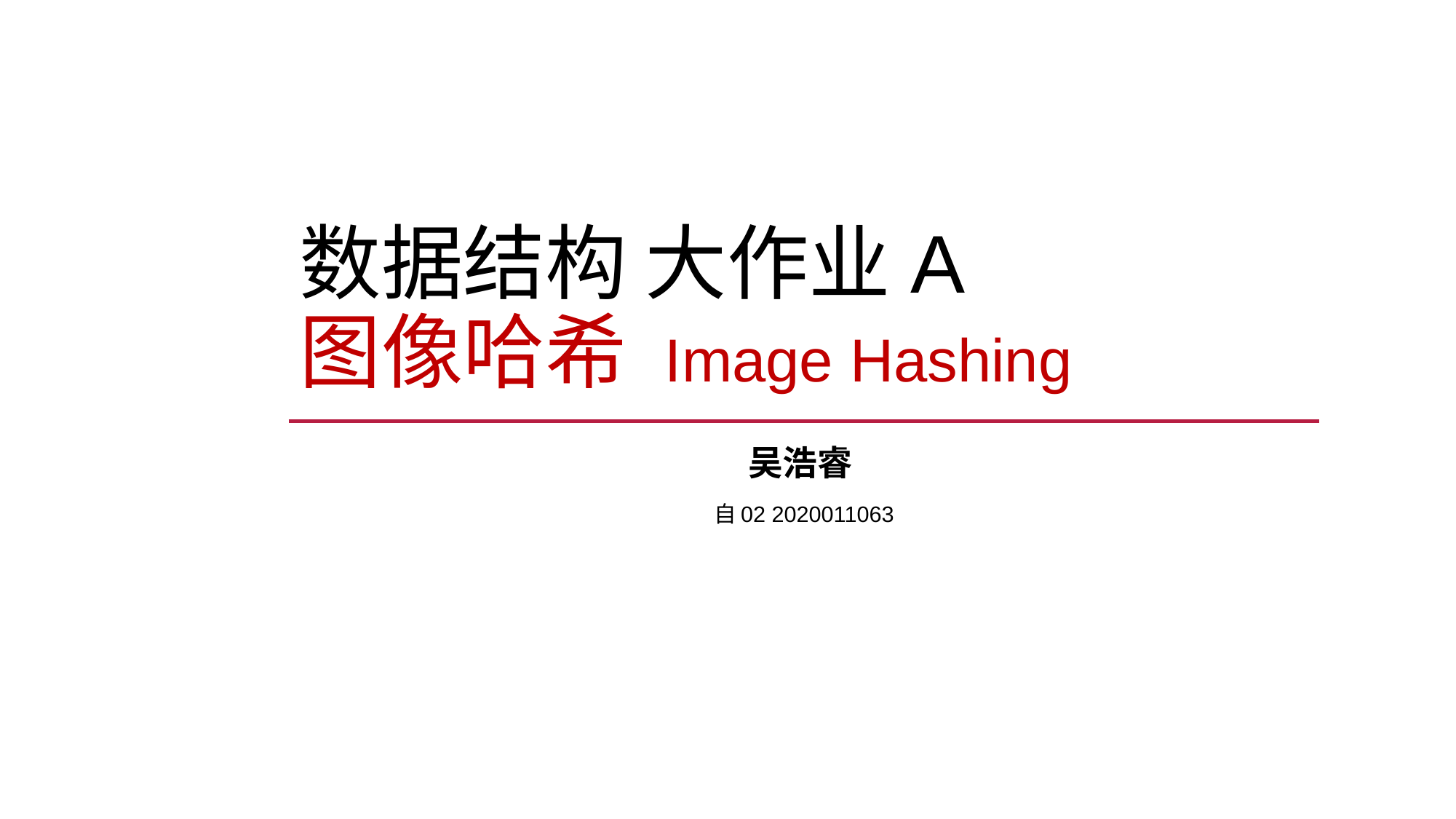

# 数据结构 大作业A 图像哈希 Image Hashing
吴浩睿
自02 2020011063